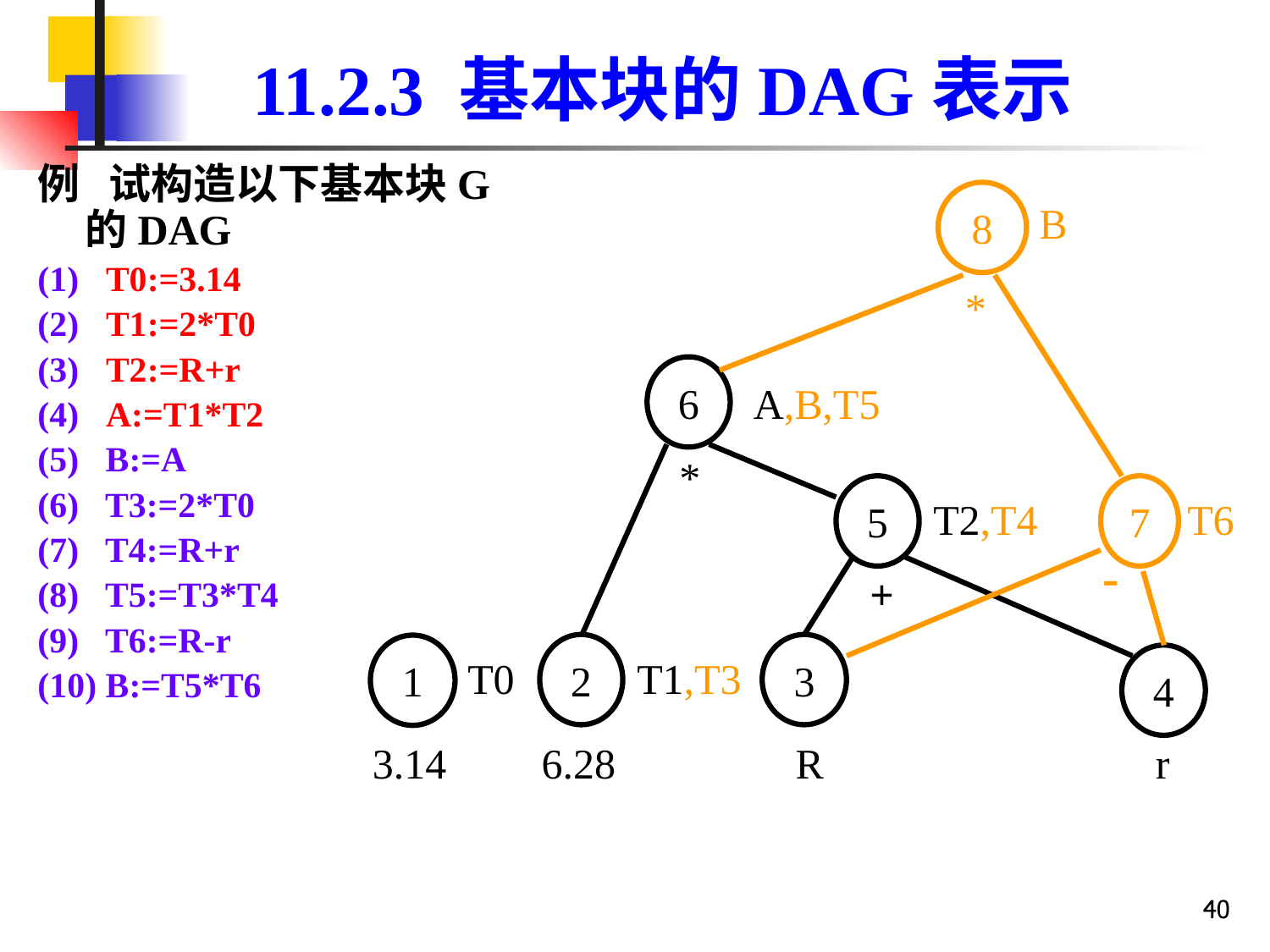

# 11.2.3 基本块的DAG表示
例   试构造以下基本块G的DAG
(1)   T0:=3.14
(2)   T1:=2*T0
(3)   T2:=R+r
(4)   A:=T1*T2
(5)   B:=A
(6)   T3:=2*T0
(7)   T4:=R+r
(8)   T5:=T3*T4
(9)   T6:=R-r
(10) B:=T5*T6

8
B

*

6
A,B,T5

*

5
7
T2,T4
T6
-

+

2
3
1
T0
T1,T3
4
3.14
6.28
R
r
40